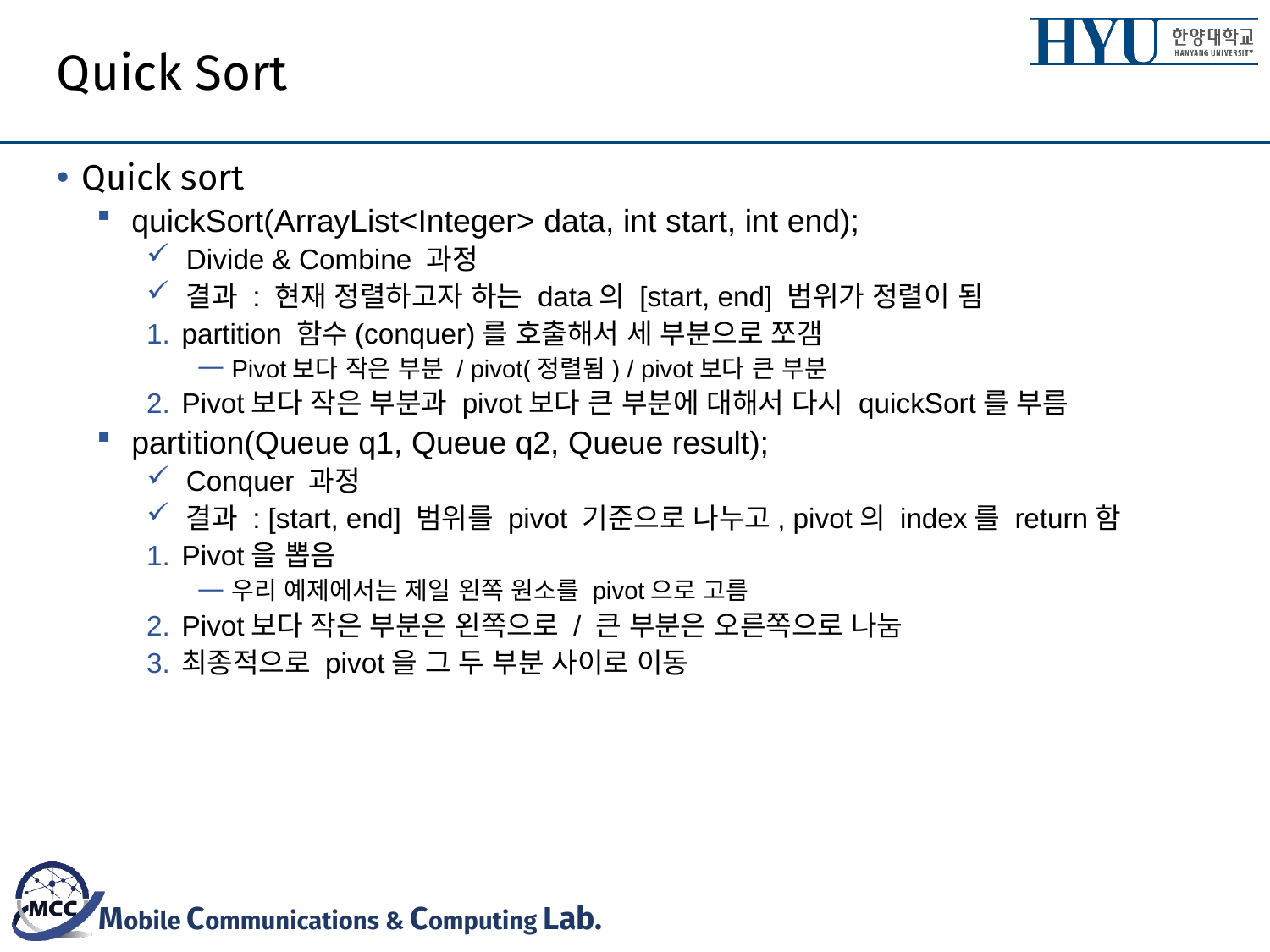

# Quick Sort

Quick sort
quickSort(ArrayList<Integer> data, int start, int end);
Divide & Combine 과정
결과 : 현재 정렬하고자 하는 data의 [start, end] 범위가 정렬이 됨
partition 함수(conquer)를 호출해서 세 부분으로 쪼갬
Pivot보다 작은 부분 / pivot(정렬됨) / pivot보다 큰 부분
Pivot보다 작은 부분과 pivot보다 큰 부분에 대해서 다시 quickSort를 부름
partition(Queue q1, Queue q2, Queue result);
Conquer 과정
결과 : [start, end] 범위를 pivot 기준으로 나누고, pivot의 index를 return함
Pivot을 뽑음
우리 예제에서는 제일 왼쪽 원소를 pivot으로 고름
Pivot보다 작은 부분은 왼쪽으로 / 큰 부분은 오른쪽으로 나눔
최종적으로 pivot을 그 두 부분 사이로 이동